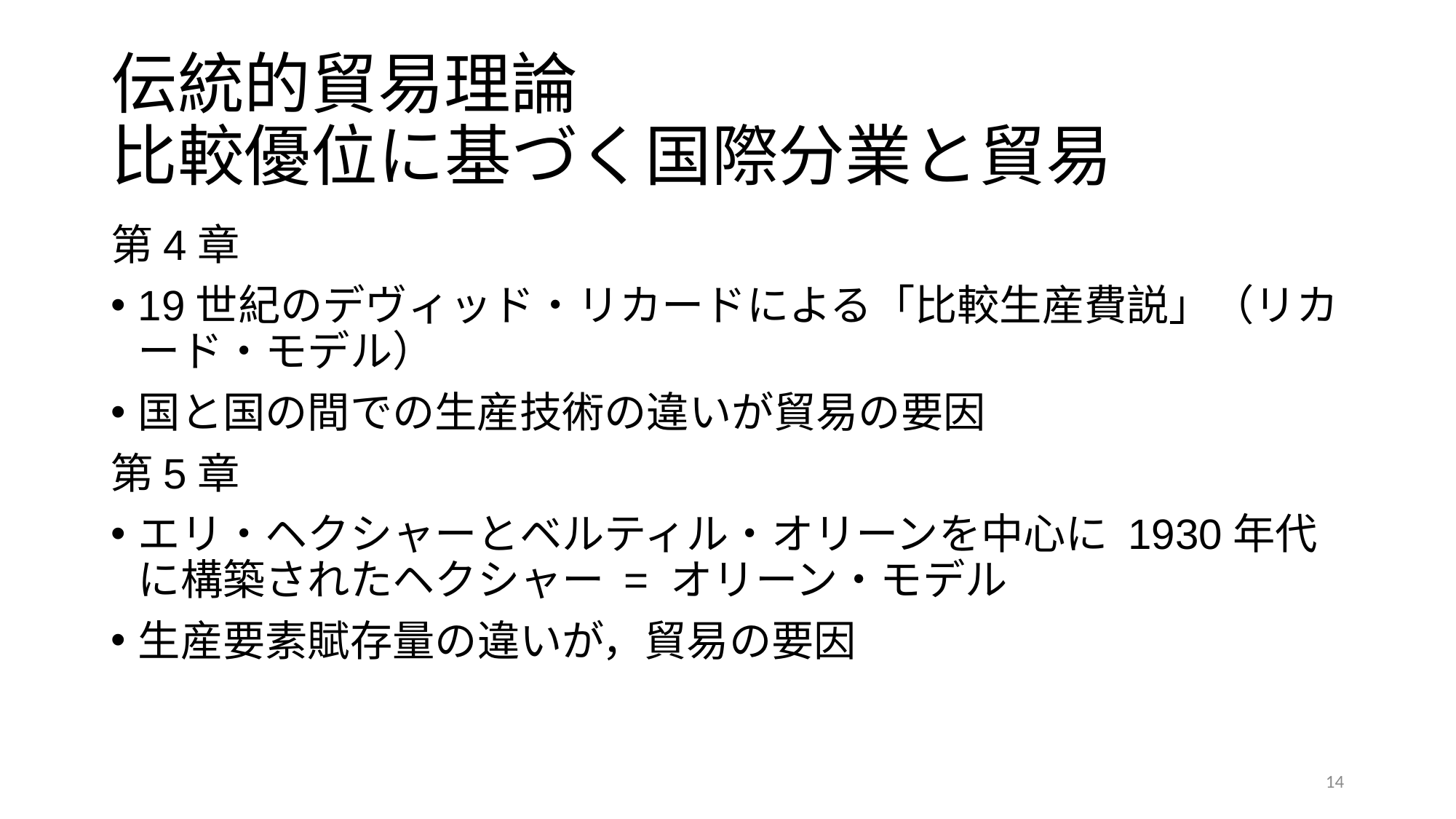

# 伝統的貿易理論 比較優位に基づく国際分業と貿易
第4章
19世紀のデヴィッド・リカードによる「比較生産費説」（リカード・モデル）
国と国の間での生産技術の違いが貿易の要因
第5章
エリ・ヘクシャーとベルティル・オリーンを中心に 1930年代に構築されたヘクシャー = オリーン・モデル
生産要素賦存量の違いが，貿易の要因
14